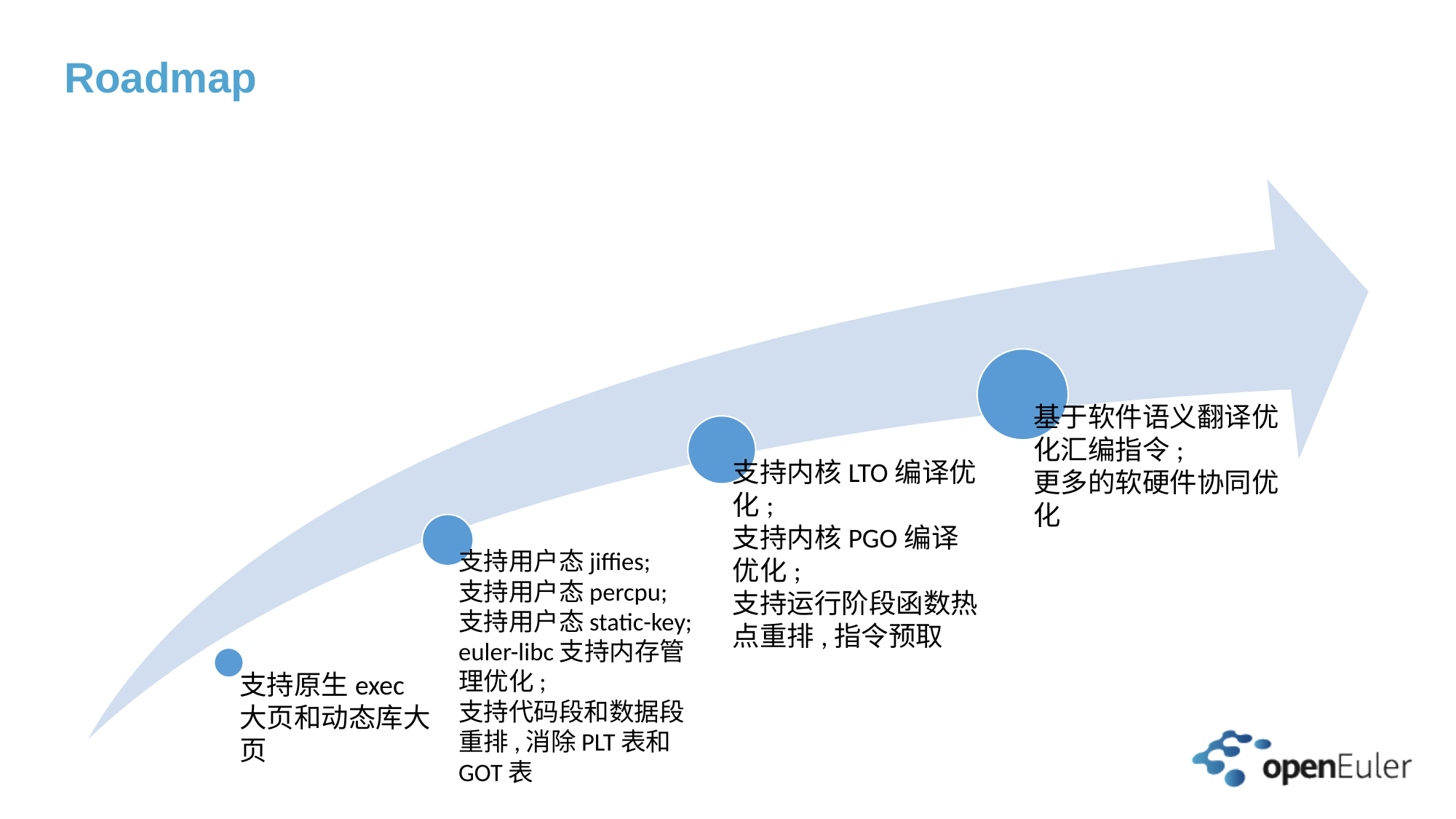

# Roadmap
支持原生exec大页和动态库大页
支持用户态jiffies;
支持用户态percpu;
支持用户态static-key;
euler-libc支持内存管理优化;
支持代码段和数据段重排,消除PLT表和GOT表
支持内核LTO编译优化;
支持内核PGO编译优化;
支持运行阶段函数热点重排,指令预取
基于软件语义翻译优化汇编指令;
更多的软硬件协同优化